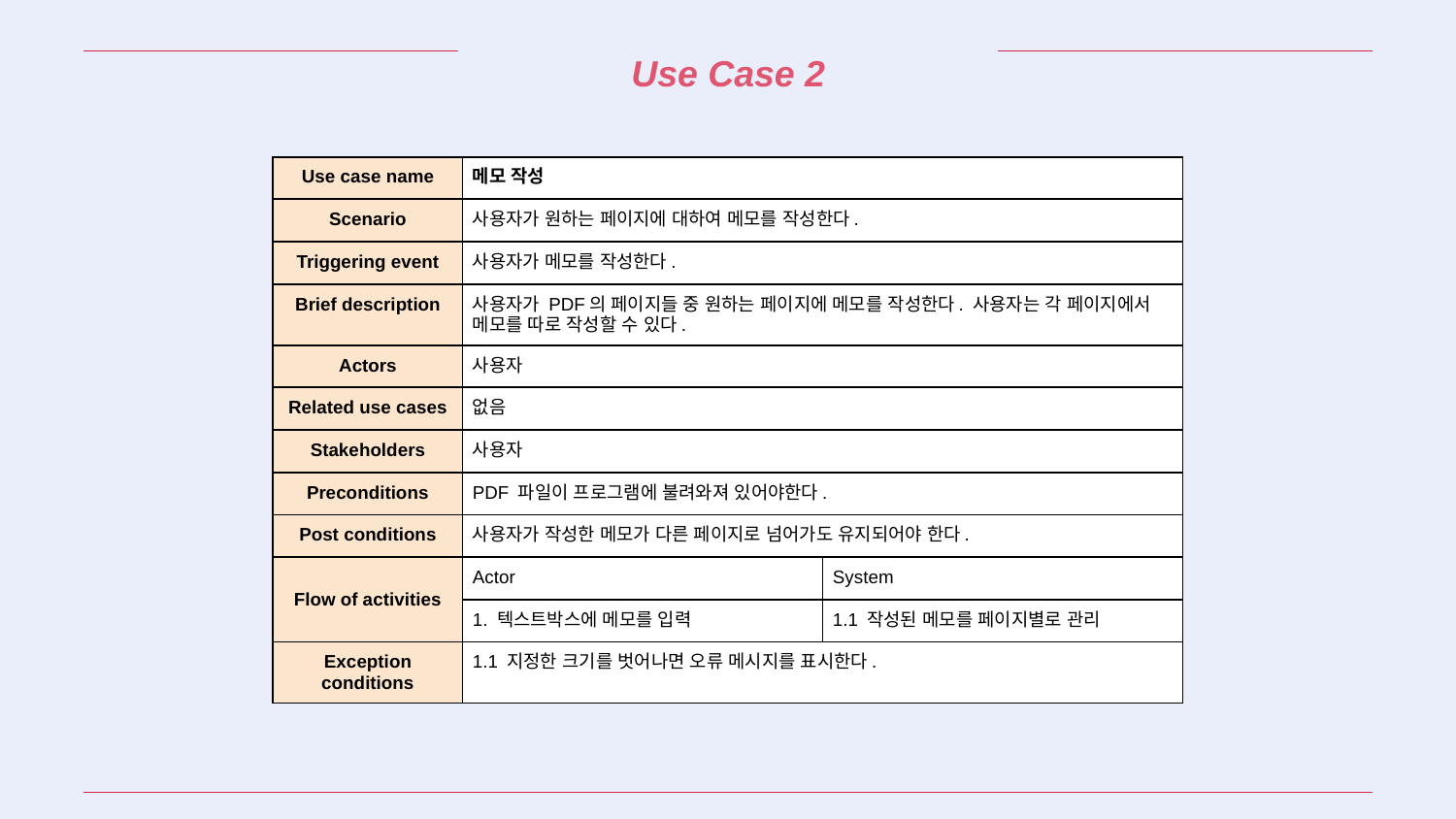

Use Case 2
| Use case name | 메모 작성 |  |
| --- | --- | --- |
| Scenario | 사용자가 원하는 페이지에 대하여 메모를 작성한다. |  |
| Triggering event | 사용자가 메모를 작성한다. |  |
| Brief description | 사용자가 PDF의 페이지들 중 원하는 페이지에 메모를 작성한다. 사용자는 각 페이지에서 메모를 따로 작성할 수 있다. |  |
| Actors | 사용자 |  |
| Related use cases | 없음 |  |
| Stakeholders | 사용자 |  |
| Preconditions | PDF 파일이 프로그램에 불려와져 있어야한다. |  |
| Post conditions | 사용자가 작성한 메모가 다른 페이지로 넘어가도 유지되어야 한다. |  |
| Flow of activities | Actor | System |
|  | 1. 텍스트박스에 메모를 입력 | 1.1 작성된 메모를 페이지별로 관리 |
| Exception conditions | 1.1 지정한 크기를 벗어나면 오류 메시지를 표시한다. |  |